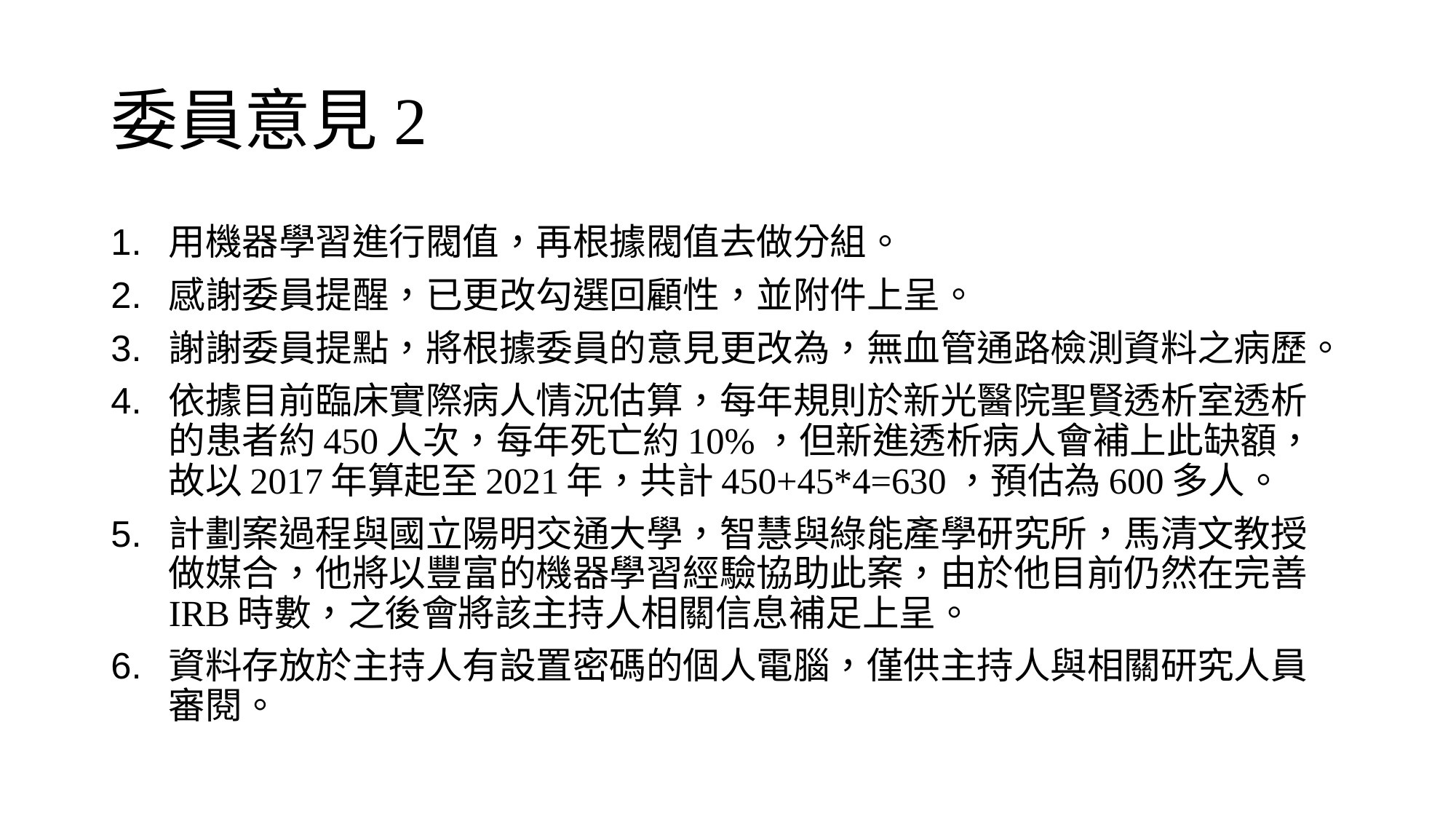

# 委員意見2
用機器學習進行閥值，再根據閥值去做分組。
感謝委員提醒，已更改勾選回顧性，並附件上呈。
謝謝委員提點，將根據委員的意見更改為，無血管通路檢測資料之病歷。
依據目前臨床實際病人情況估算，每年規則於新光醫院聖賢透析室透析的患者約450人次，每年死亡約10%，但新進透析病人會補上此缺額，故以2017年算起至2021年，共計450+45*4=630，預估為600多人。
計劃案過程與國立陽明交通大學，智慧與綠能產學研究所，馬清文教授做媒合，他將以豐富的機器學習經驗協助此案，由於他目前仍然在完善IRB時數，之後會將該主持人相關信息補足上呈。
資料存放於主持人有設置密碼的個人電腦，僅供主持人與相關研究人員審閱。